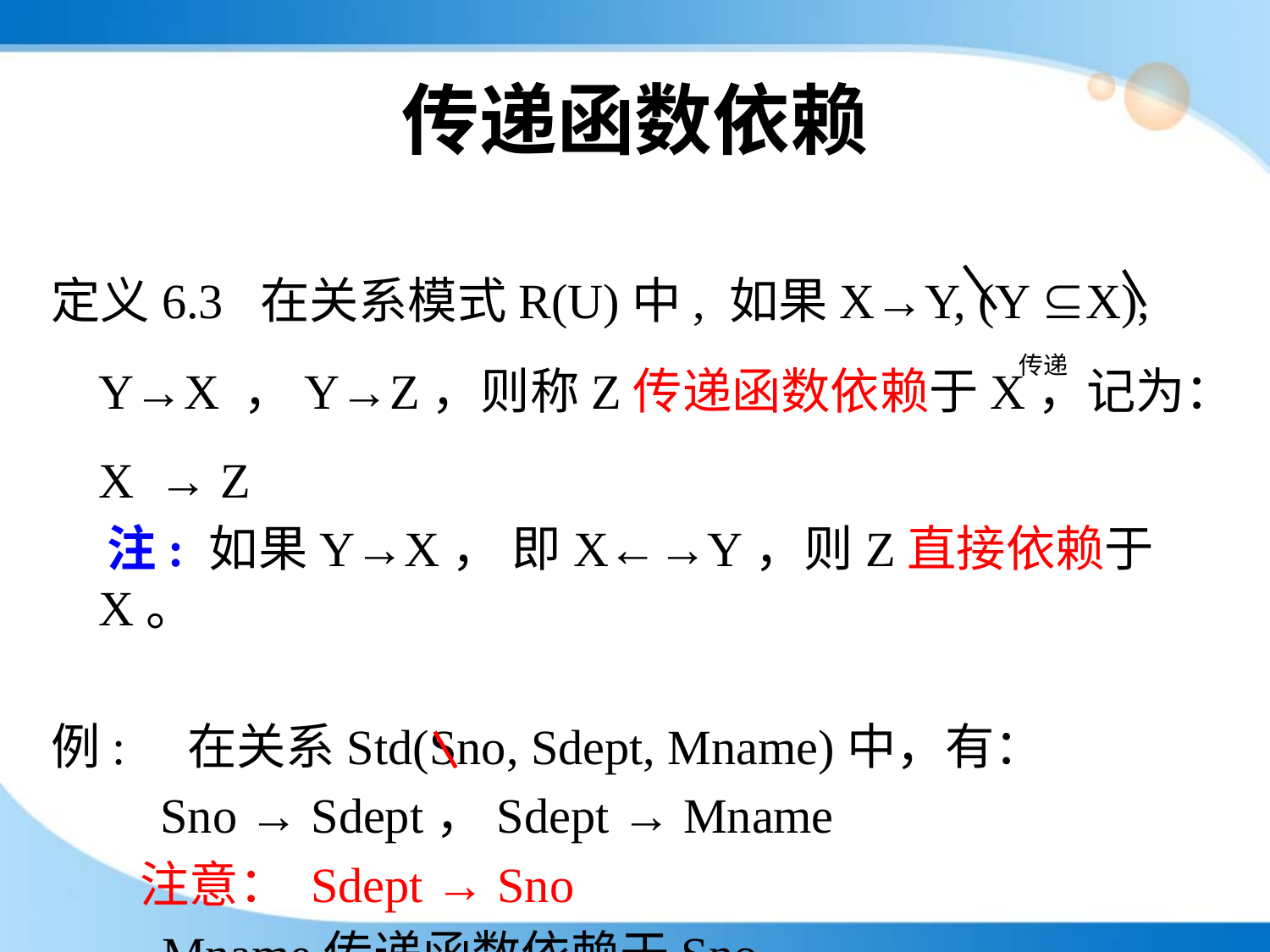

# 传递函数依赖
定义6.3  在关系模式R(U)中, 如果X→Y, (Y ⊆X), Y→X ，Y→Z，则称Z传递函数依赖于X，记为：X  → Z
    注: 如果Y→X， 即X←→Y，则Z直接依赖于X。

例:    在关系Std(Sno, Sdept, Mname)中，有：
	     Sno → Sdept，Sdept → Mname
       注意： Sdept → Sno
         Mname传递函数依赖于Sno

传递